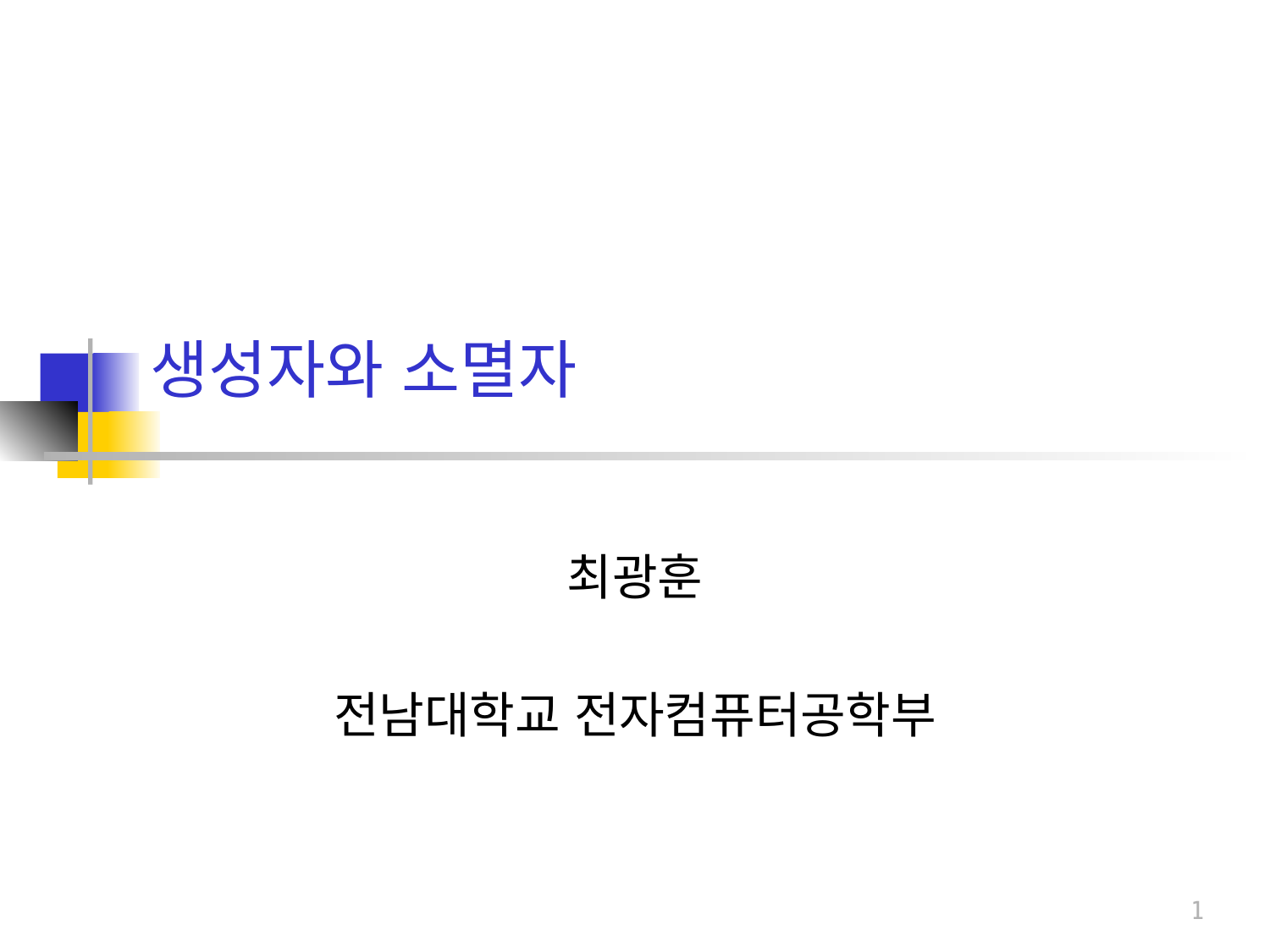

# 생성자와 소멸자
최광훈

전남대학교 전자컴퓨터공학부
1